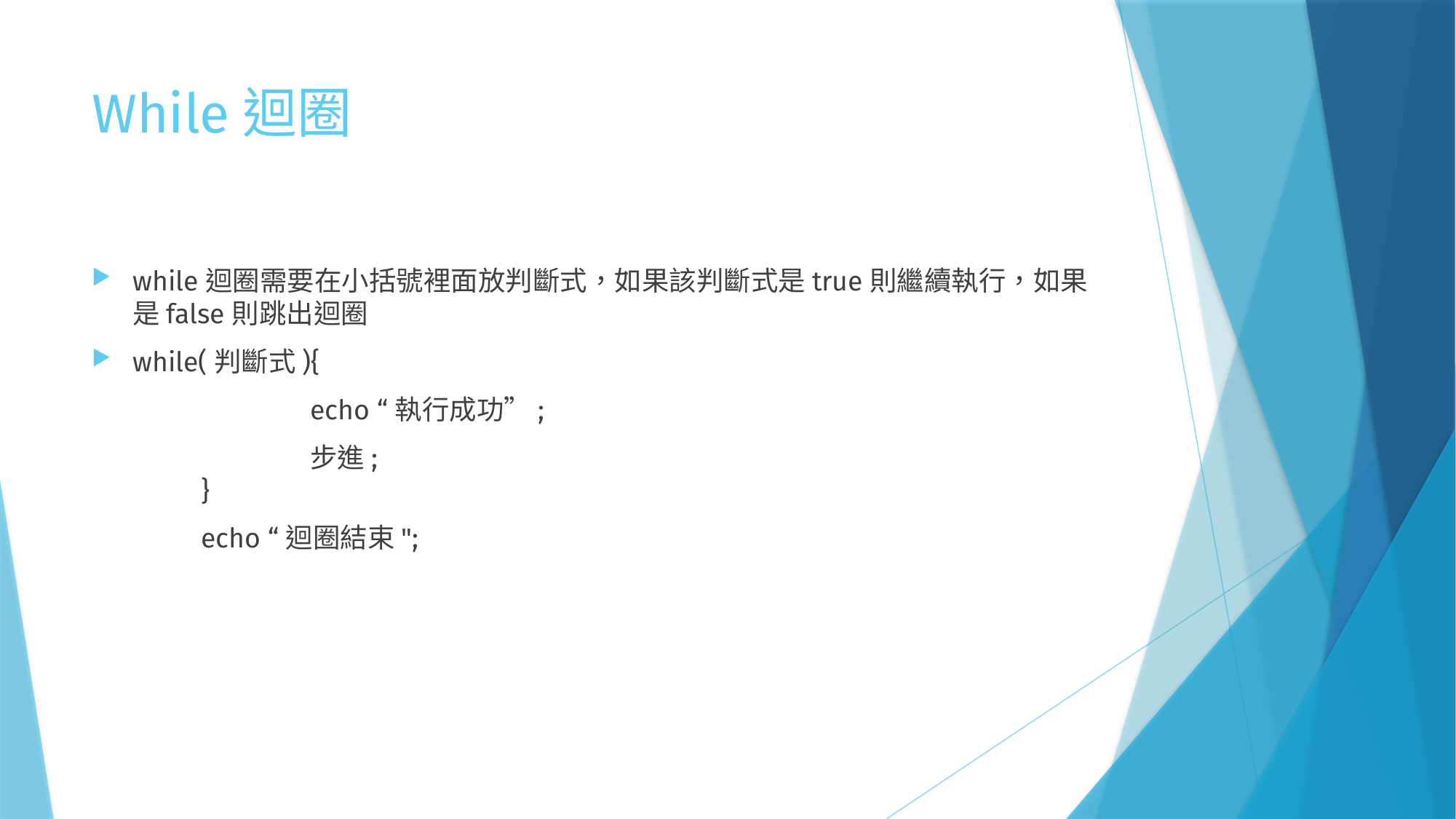

# While迴圈
while迴圈需要在小括號裡面放判斷式，如果該判斷式是true則繼續執行，如果是false則跳出迴圈
while(判斷式){
		echo “執行成功”;
		步進;
	}
	echo “迴圈結束";